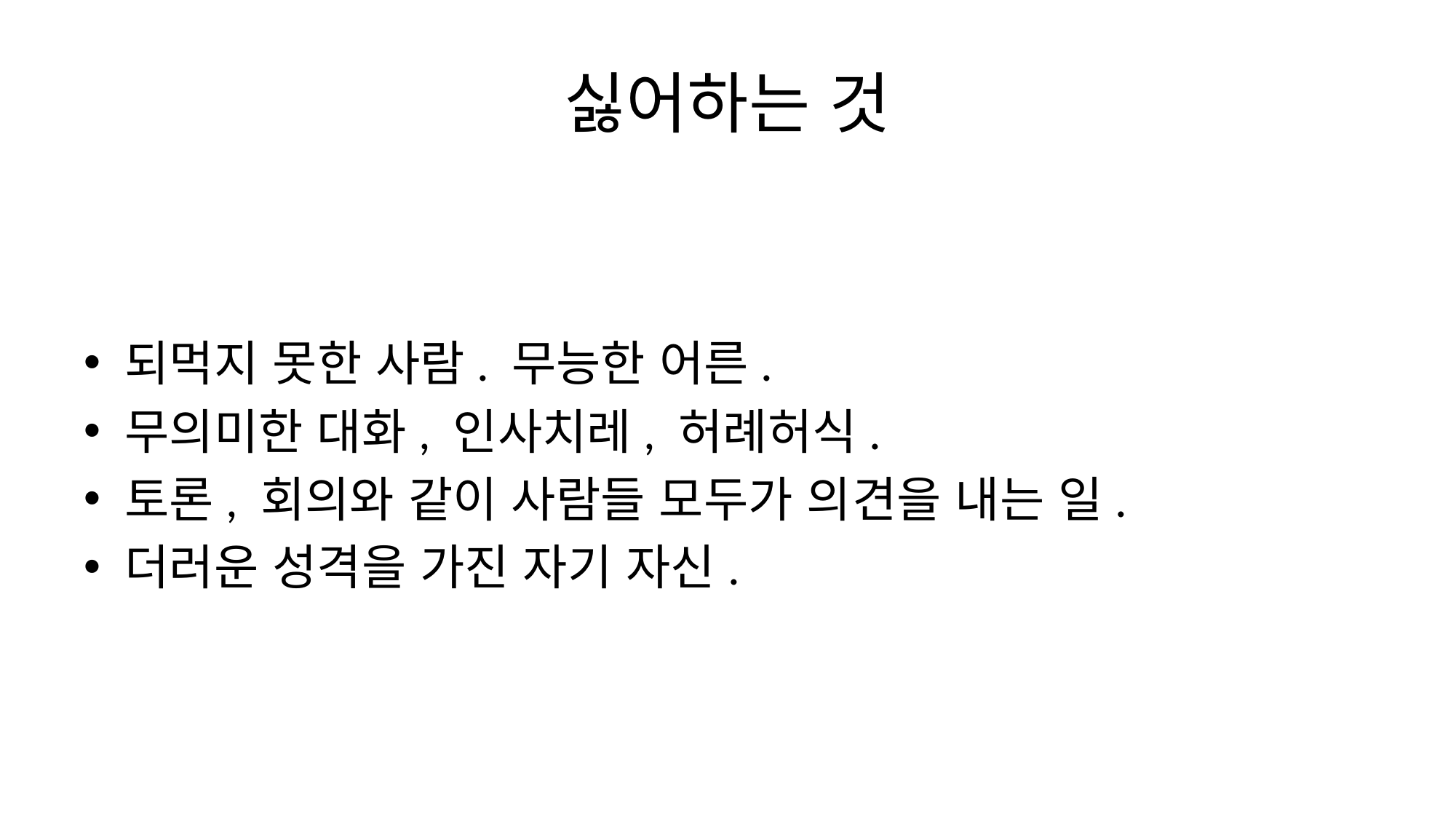

# 싫어하는 것

되먹지 못한 사람. 무능한 어른.
무의미한 대화, 인사치레, 허례허식.
토론, 회의와 같이 사람들 모두가 의견을 내는 일.
더러운 성격을 가진 자기 자신.